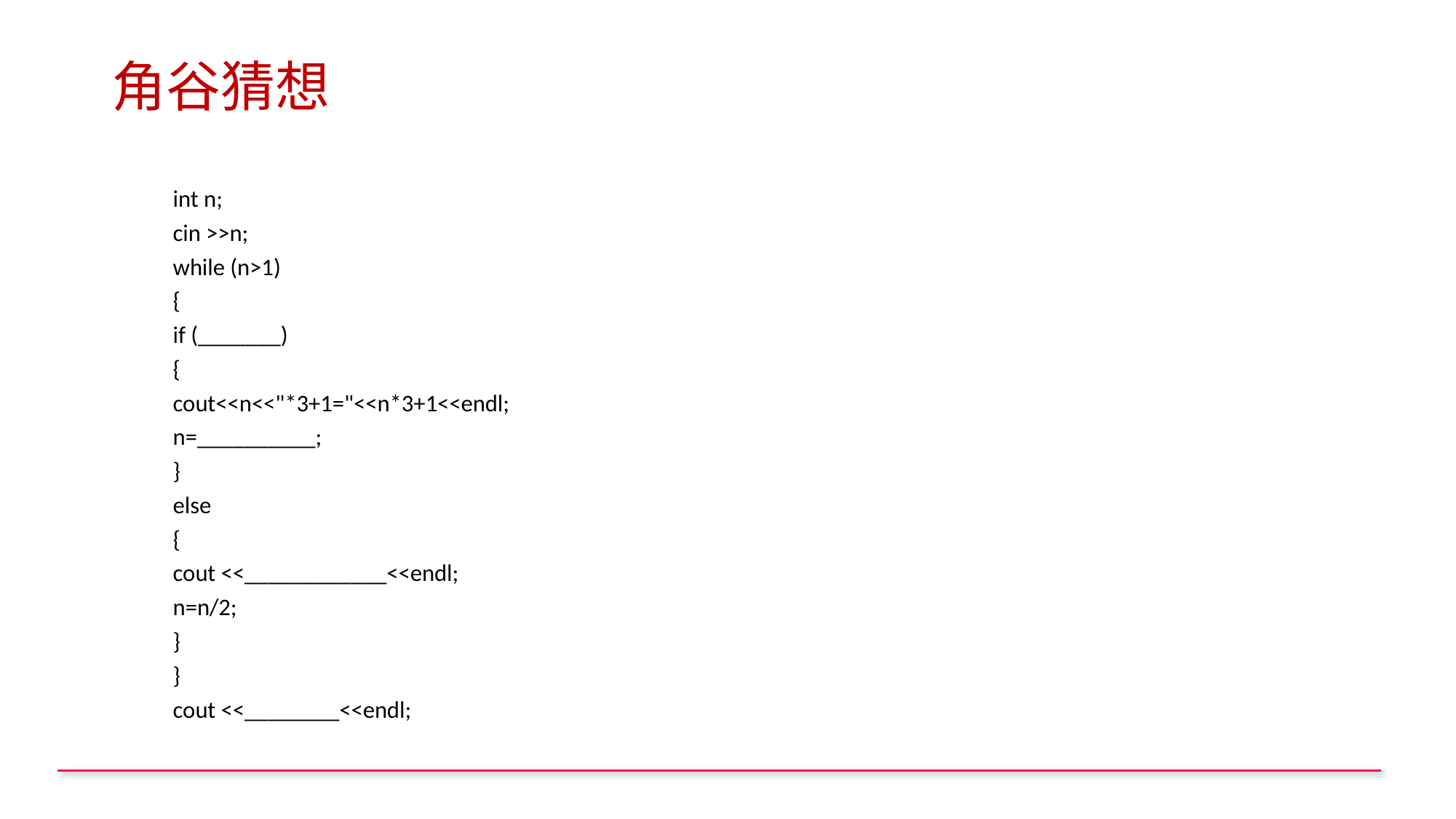

# 角谷猜想
	int n;
	cin >>n;
	while (n>1)
	{
		if (_______)
		{
			cout<<n<<"*3+1="<<n*3+1<<endl;
			n=__________;
		}
		else
		{
			cout <<____________<<endl;
			n=n/2;
		}
	}
	cout <<________<<endl;